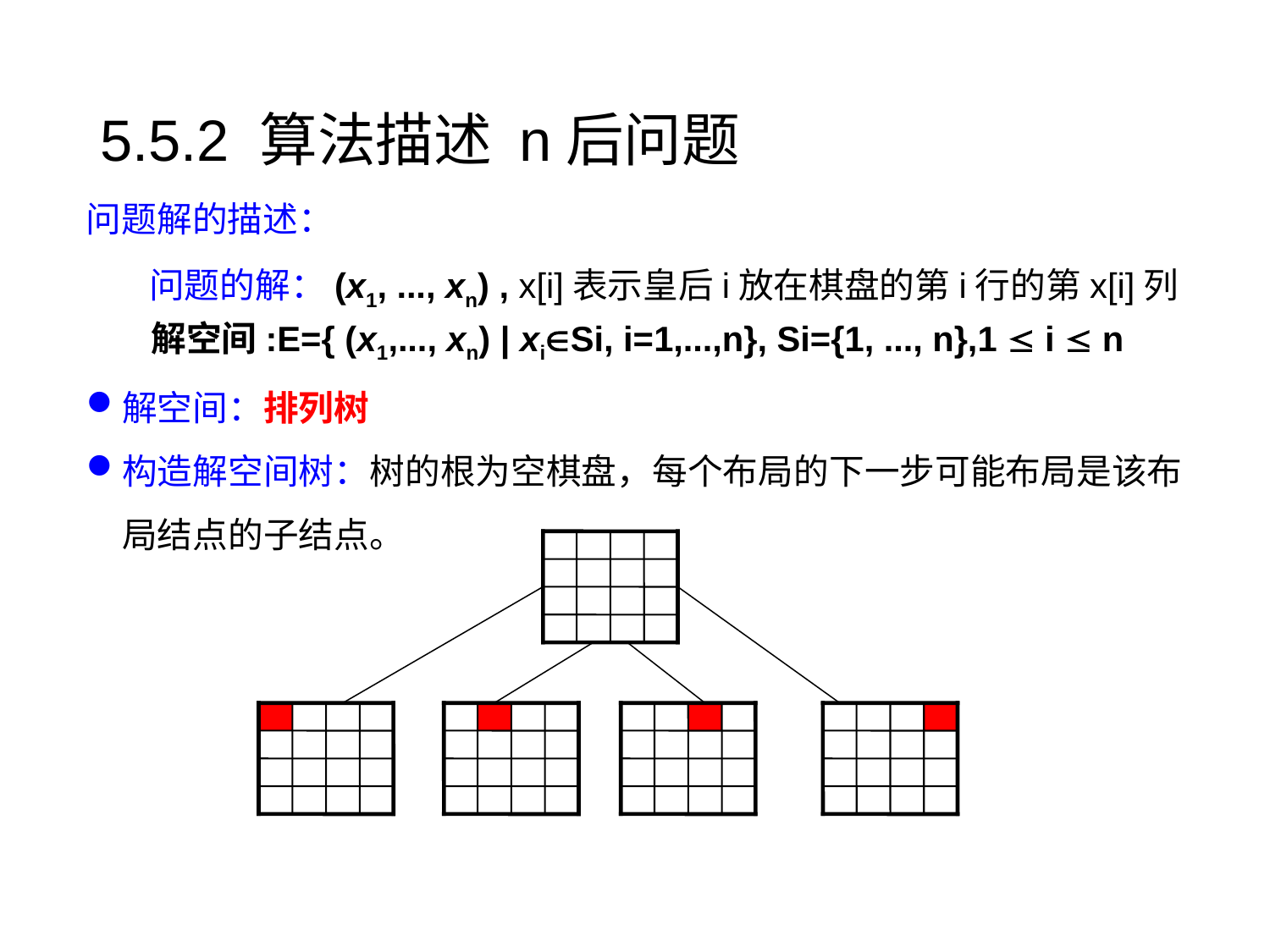

# 5.5.2 算法描述 n后问题
问题解的描述：
问题的解：(x1, ..., xn) , x[i]表示皇后i放在棋盘的第i行的第x[i]列
       解空间:E={ (x1,..., xn) | xi∈Si, i=1,...,n}, Si={1, ..., n},1 ≤ i ≤ n
解空间：排列树
构造解空间树：树的根为空棋盘，每个布局的下一步可能布局是该布局结点的子结点。